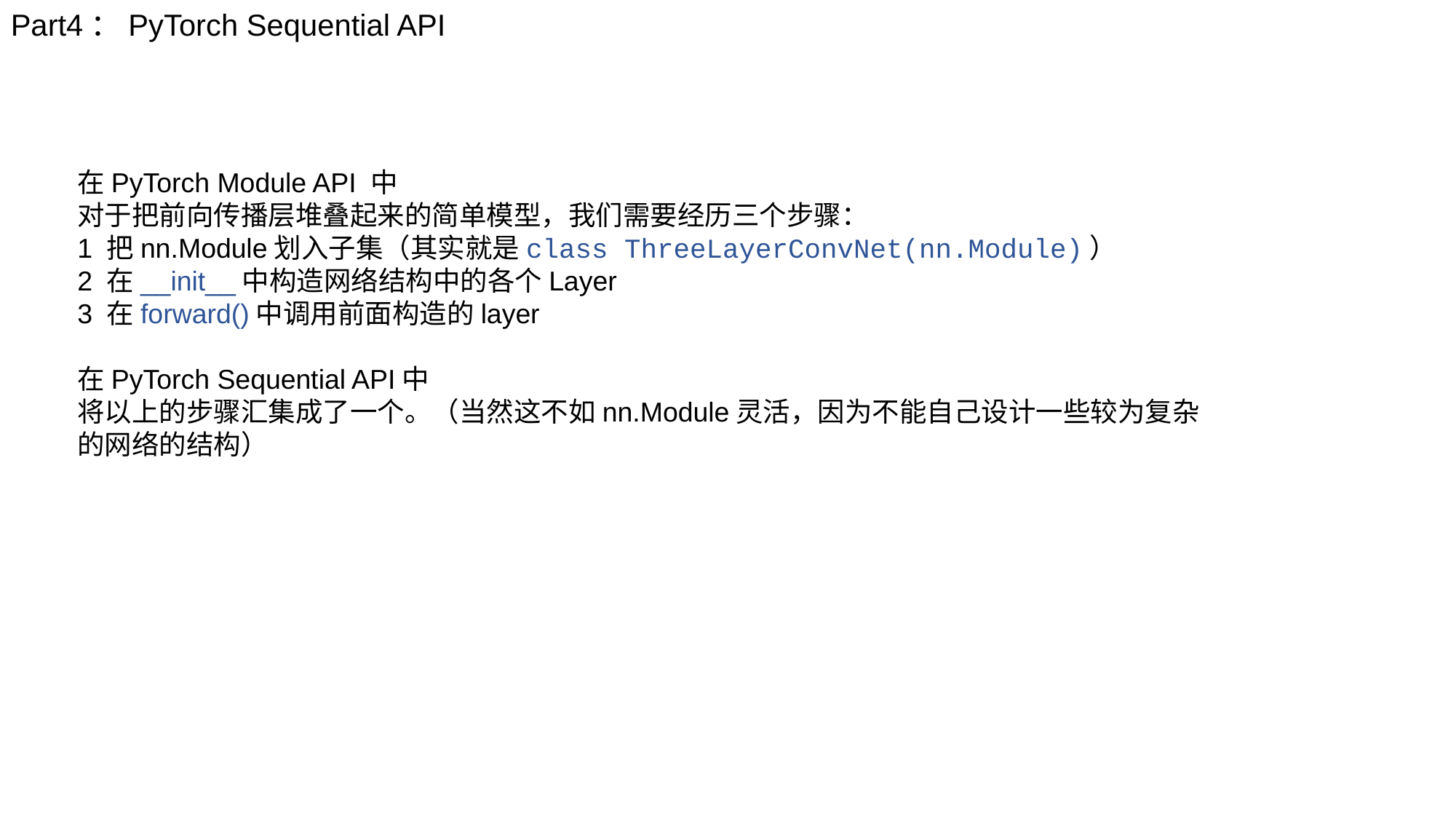

Part4：PyTorch Sequential API

在PyTorch Module API 中
对于把前向传播层堆叠起来的简单模型，我们需要经历三个步骤：
1 把nn.Module划入子集（其实就是class ThreeLayerConvNet(nn.Module)）
2 在__init__中构造网络结构中的各个Layer
3 在forward()中调用前面构造的layer

在PyTorch Sequential API中
将以上的步骤汇集成了一个。（当然这不如nn.Module灵活，因为不能自己设计一些较为复杂的网络的结构）